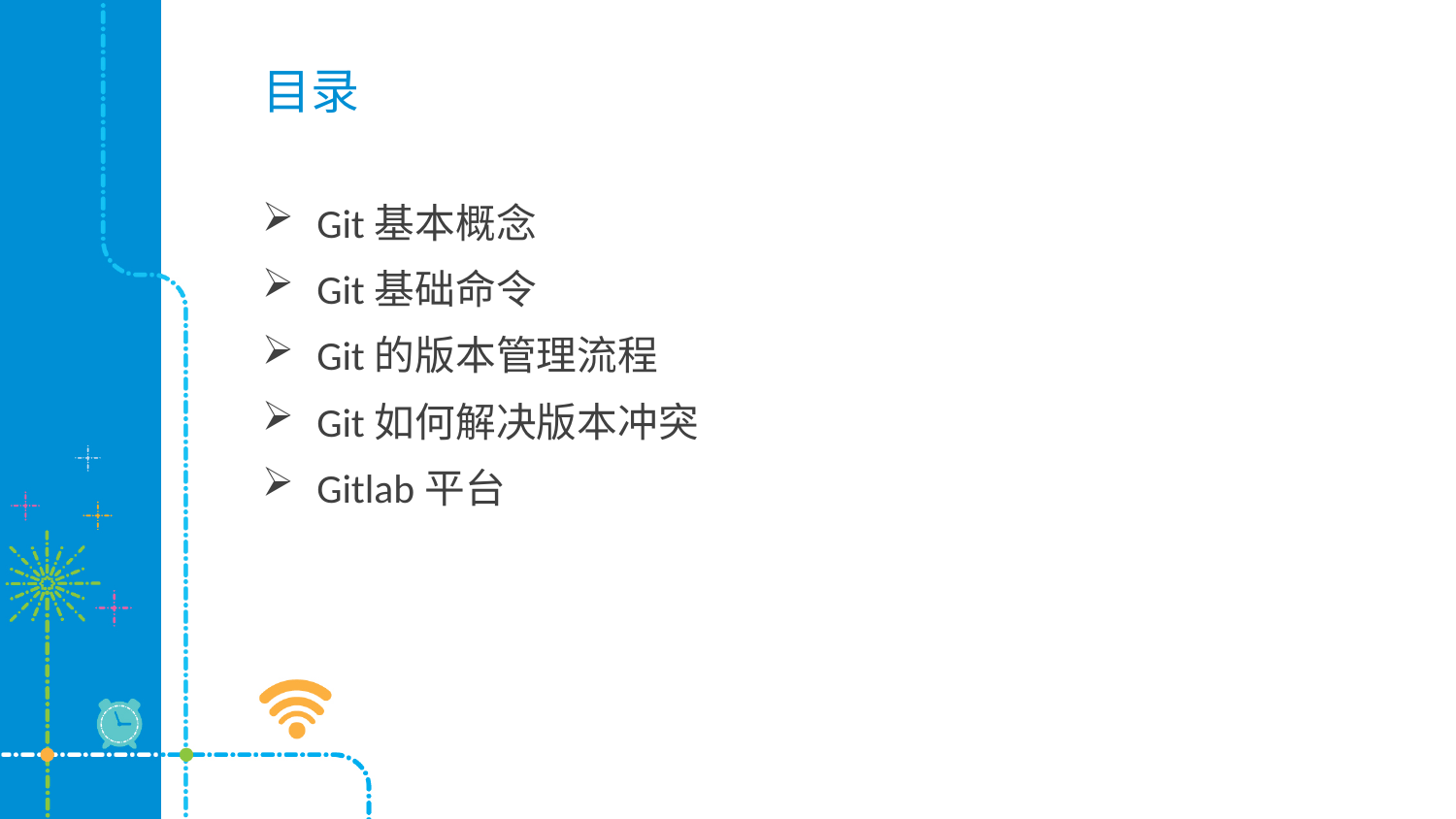

# 目录
Git基本概念
Git基础命令
Git的版本管理流程
Git如何解决版本冲突
Gitlab平台